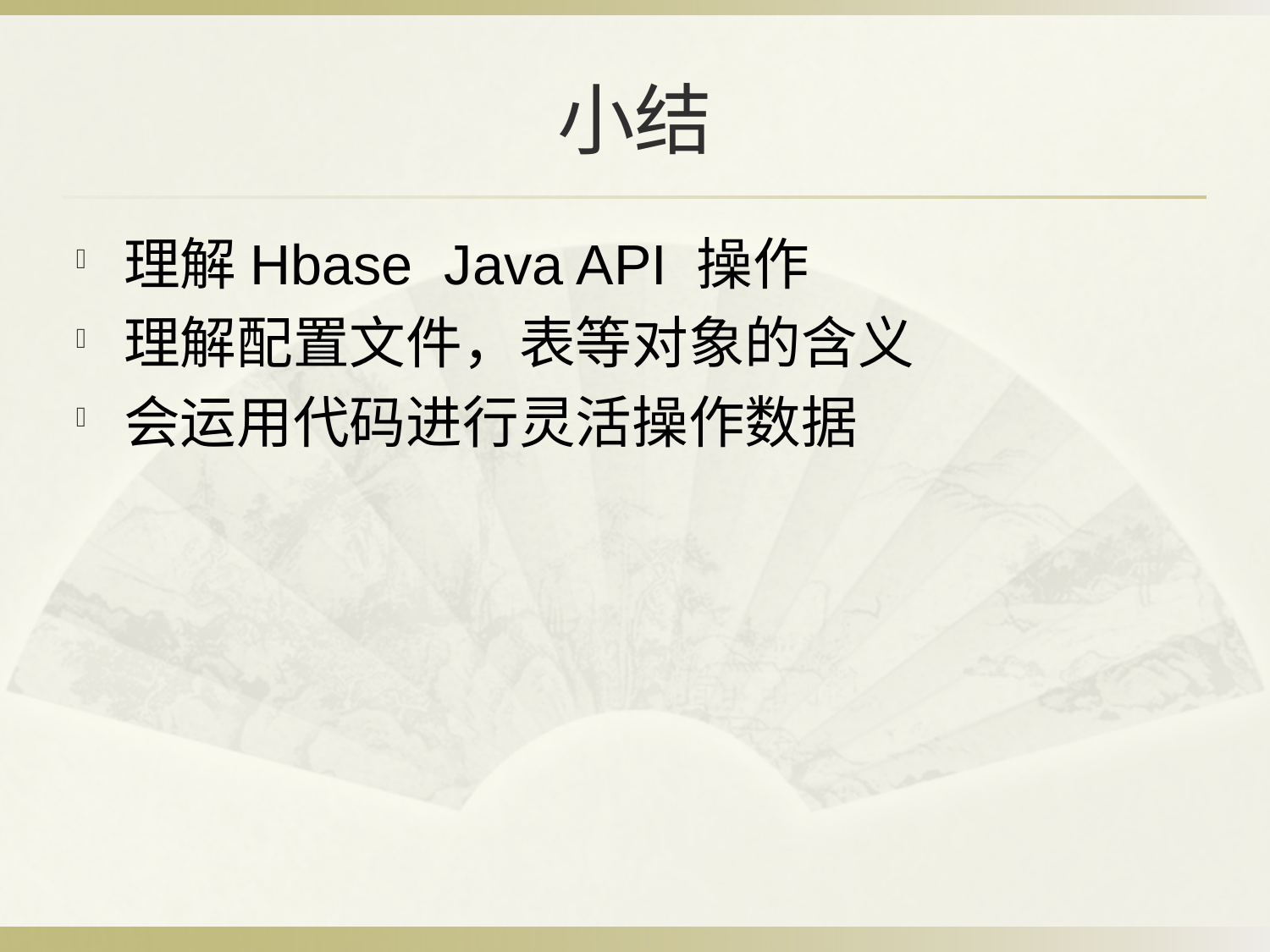

# 小结
理解Hbase  Java API 操作
理解配置文件，表等对象的含义
会运用代码进行灵活操作数据